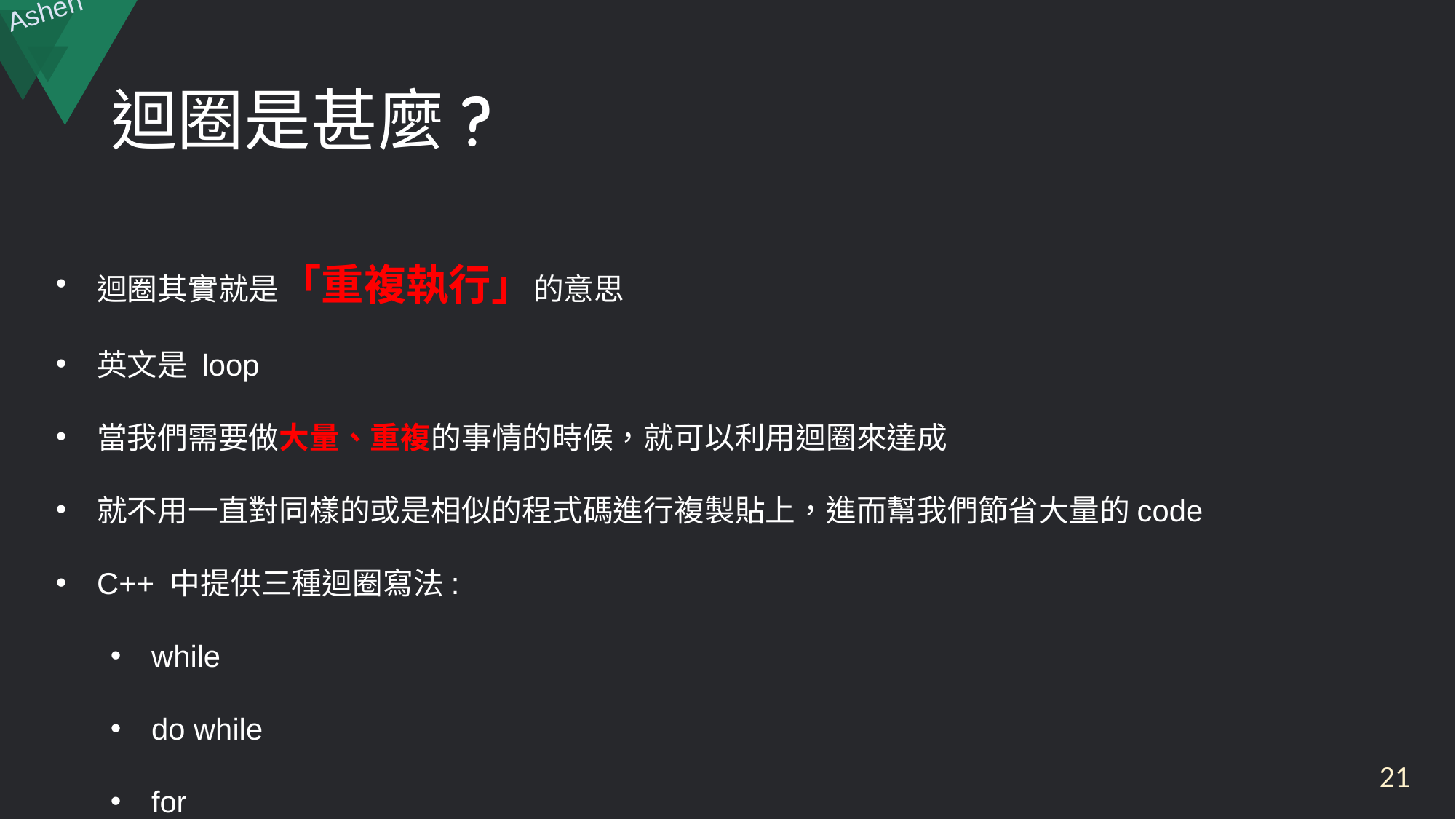

# 迴圈是甚麼?
迴圈其實就是「重複執行」的意思
英文是 loop
當我們需要做大量、重複的事情的時候，就可以利用迴圈來達成
就不用一直對同樣的或是相似的程式碼進行複製貼上，進而幫我們節省大量的code
C++ 中提供三種迴圈寫法:
while
do while
for
21